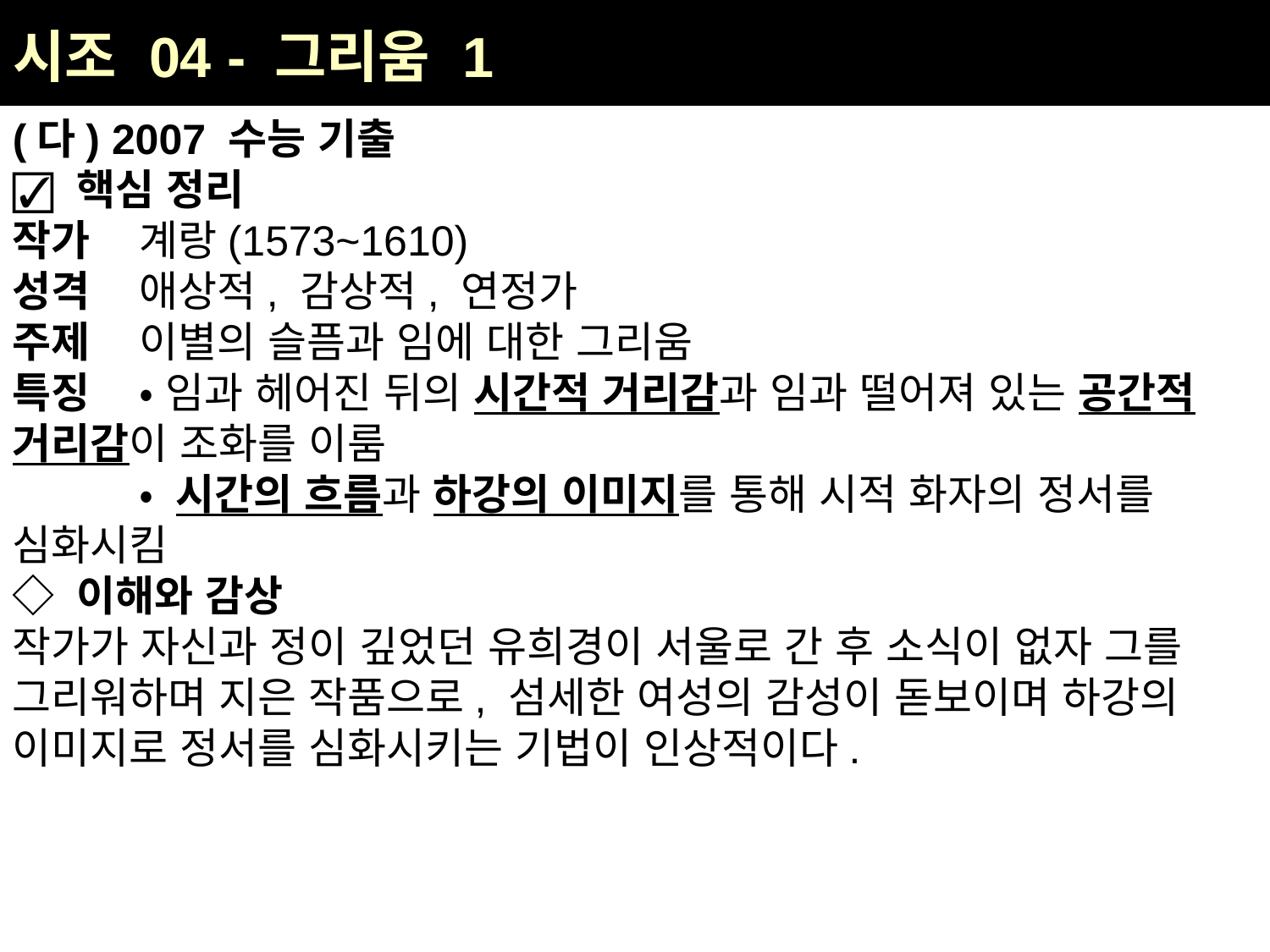

| 시조 04 - 그리움 1 |
| --- |
(다) 2007 수능 기출
☑ 핵심 정리
작가	계랑(1573~1610)
성격	애상적, 감상적, 연정가
주제	이별의 슬픔과 임에 대한 그리움
특징	• 임과 헤어진 뒤의 시간적 거리감과 임과 떨어져 있는 공간적 거리감이 조화를 이룸
	• 시간의 흐름과 하강의 이미지를 통해 시적 화자의 정서를 심화시킴
◇ 이해와 감상
작가가 자신과 정이 깊었던 유희경이 서울로 간 후 소식이 없자 그를 그리워하며 지은 작품으로, 섬세한 여성의 감성이 돋보이며 하강의 이미지로 정서를 심화시키는 기법이 인상적이다.